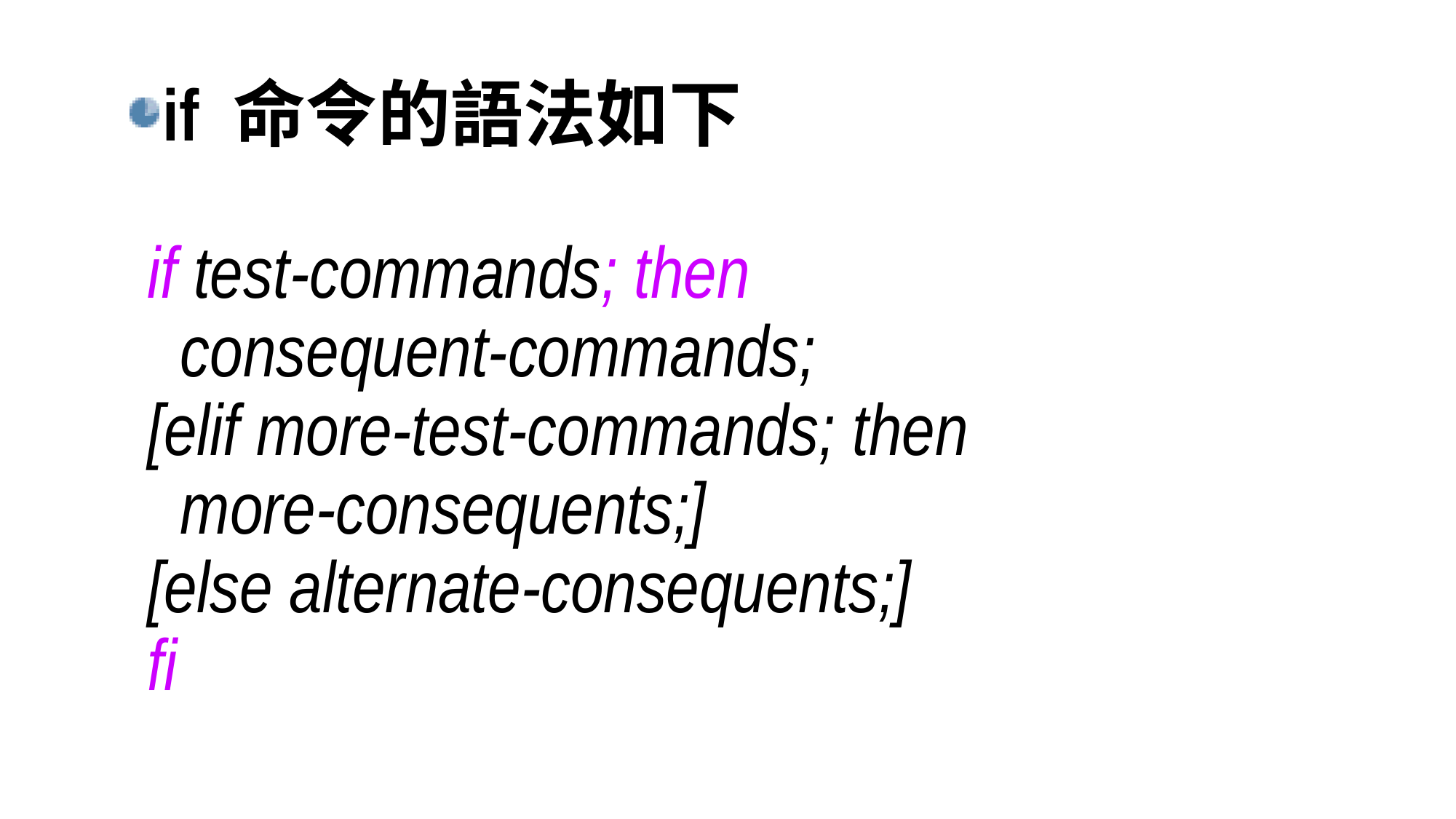

if 命令的語法如下
if test-commands; then
  consequent-commands;
[elif more-test-commands; then
  more-consequents;]
[else alternate-consequents;]
fi